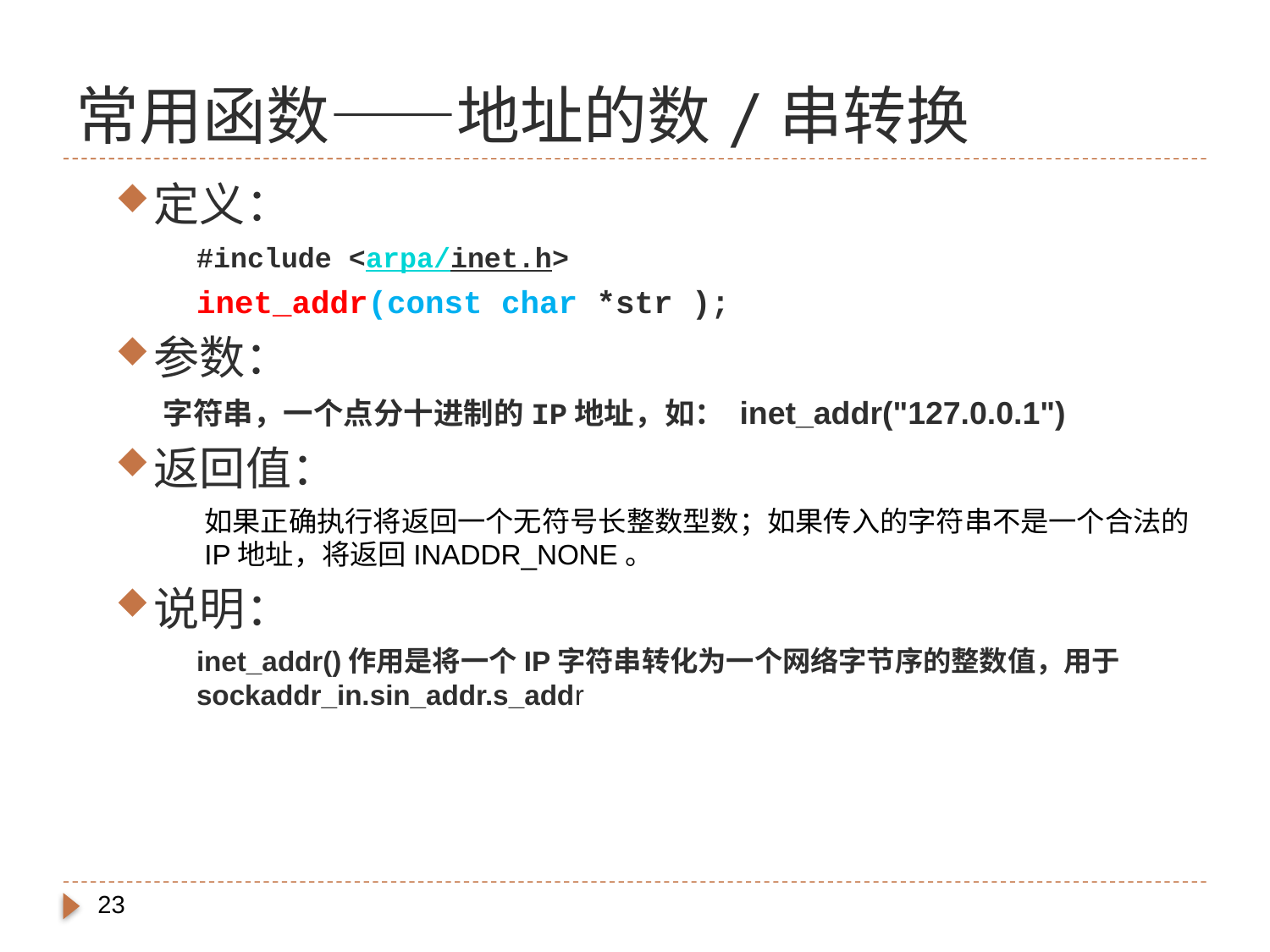

# 常用函数——地址的数/串转换
定义：
#include <arpa/inet.h>
inet_addr(const char *str );
参数：
      字符串，一个点分十进制的IP地址，如： inet_addr("127.0.0.1")
返回值：
如果正确执行将返回一个无符号长整数型数；如果传入的字符串不是一个合法的IP地址，将返回INADDR_NONE。
说明：
inet_addr()作用是将一个IP字符串转化为一个网络字节序的整数值，用于sockaddr_in.sin_addr.s_addr
23